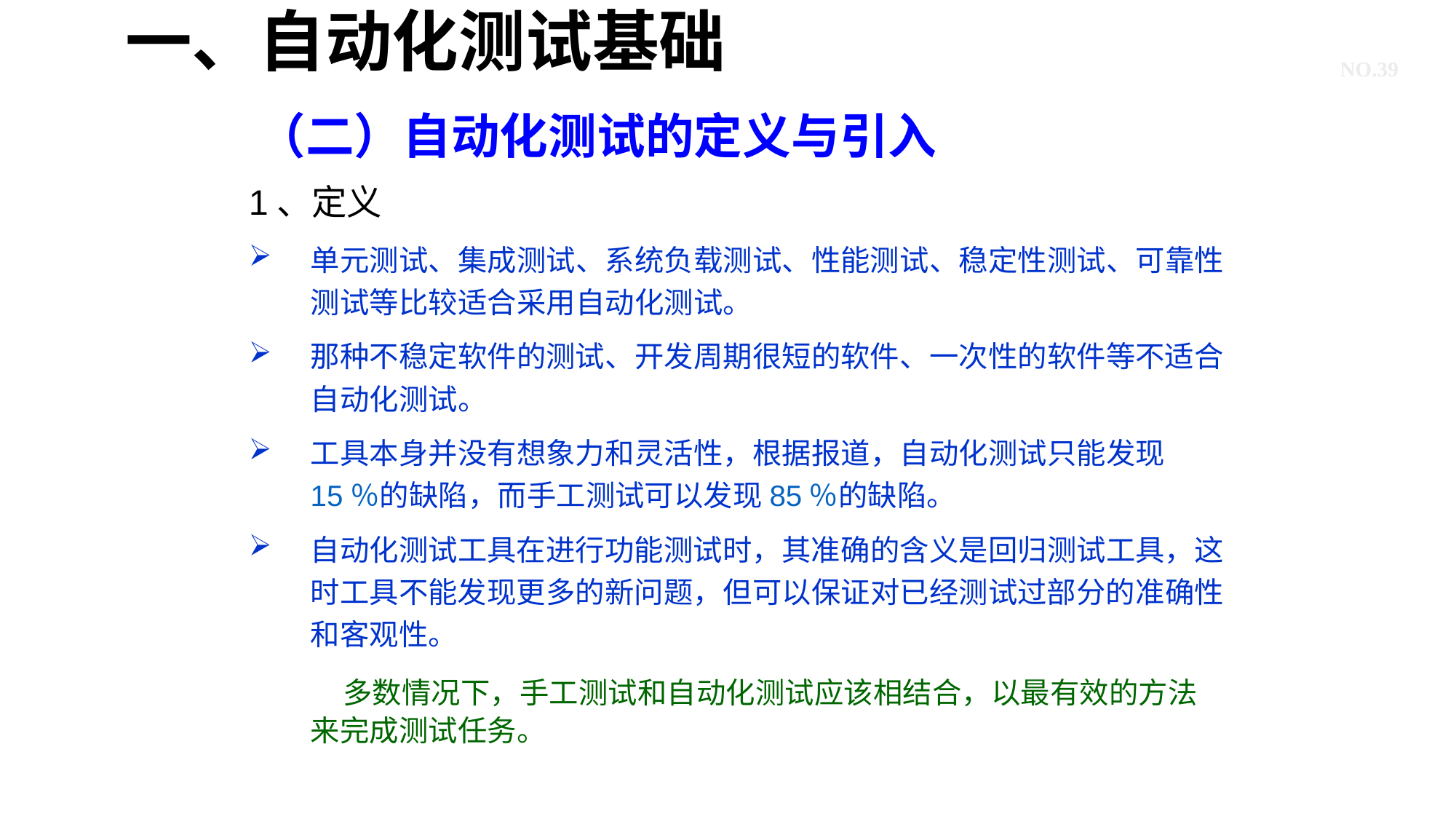

# 一、自动化测试基础
NO.39
（二）自动化测试的定义与引入
1、定义
单元测试、集成测试、系统负载测试、性能测试、稳定性测试、可靠性测试等比较适合采用自动化测试。
那种不稳定软件的测试、开发周期很短的软件、一次性的软件等不适合自动化测试。
工具本身并没有想象力和灵活性，根据报道，自动化测试只能发现15％的缺陷，而手工测试可以发现85％的缺陷。
自动化测试工具在进行功能测试时，其准确的含义是回归测试工具，这时工具不能发现更多的新问题，但可以保证对已经测试过部分的准确性和客观性。
           多数情况下，手工测试和自动化测试应该相结合，以最有效的方法来完成测试任务。